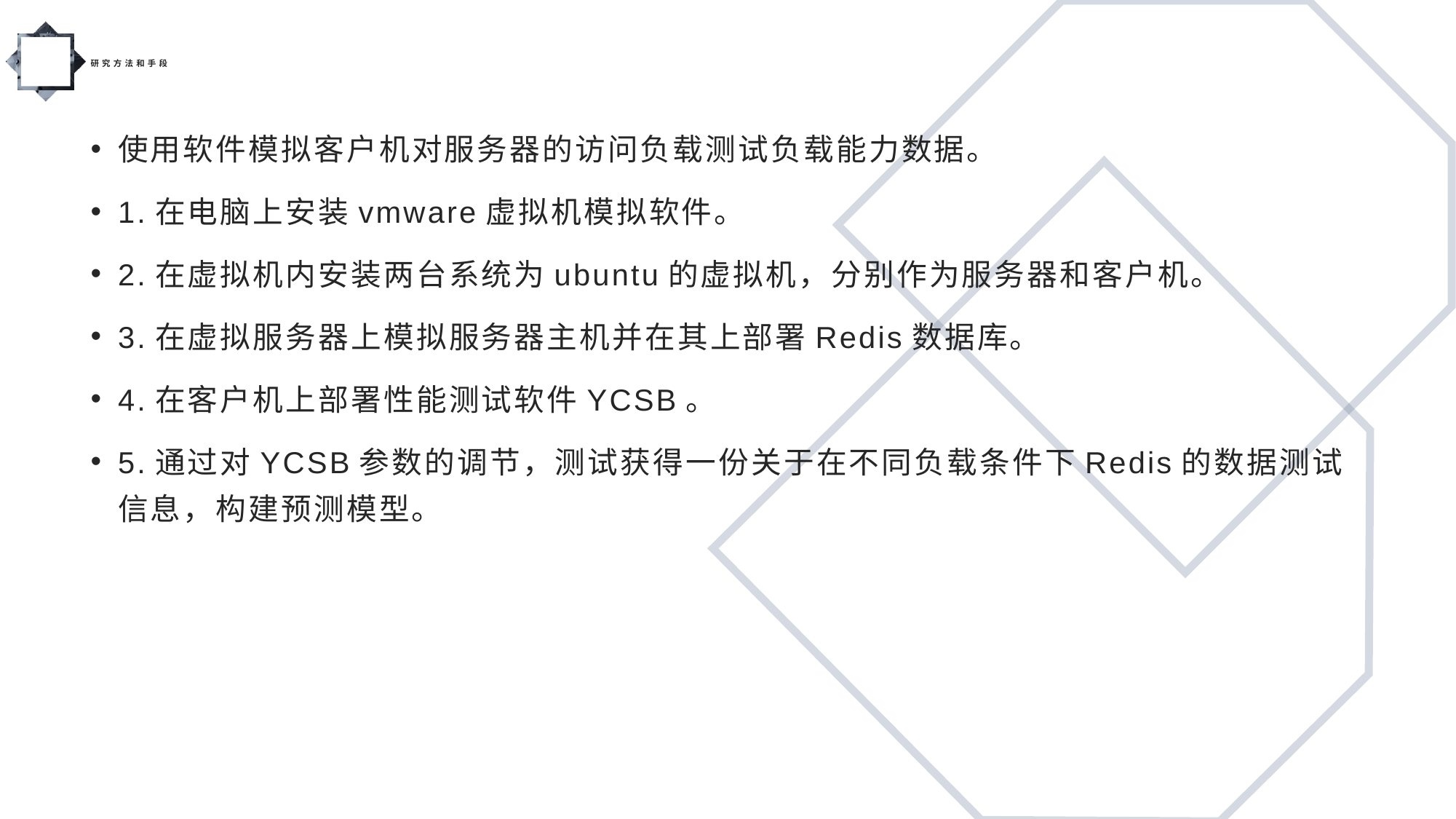

# 研究方法和手段
使用软件模拟客户机对服务器的访问负载测试负载能力数据。
1.在电脑上安装vmware虚拟机模拟软件。
2.在虚拟机内安装两台系统为ubuntu的虚拟机，分别作为服务器和客户机。
3.在虚拟服务器上模拟服务器主机并在其上部署Redis数据库。
4.在客户机上部署性能测试软件YCSB。
5.通过对YCSB参数的调节，测试获得一份关于在不同负载条件下Redis的数据测试信息，构建预测模型。